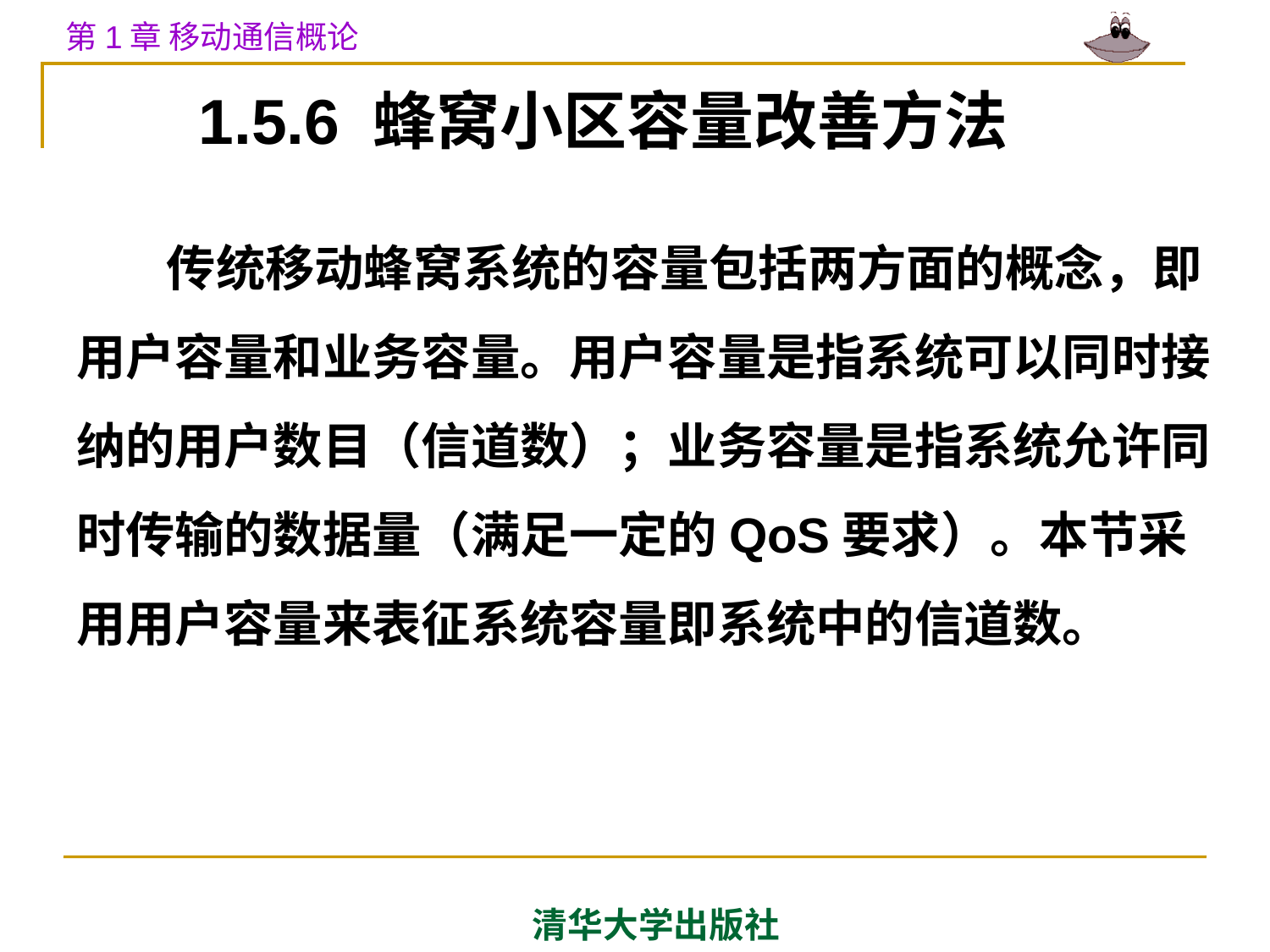

# 1.5.6 蜂窝小区容量改善方法
       传统移动蜂窝系统的容量包括两方面的概念，即用户容量和业务容量。用户容量是指系统可以同时接纳的用户数目（信道数）；业务容量是指系统允许同时传输的数据量（满足一定的QoS要求）。本节采用用户容量来表征系统容量即系统中的信道数。